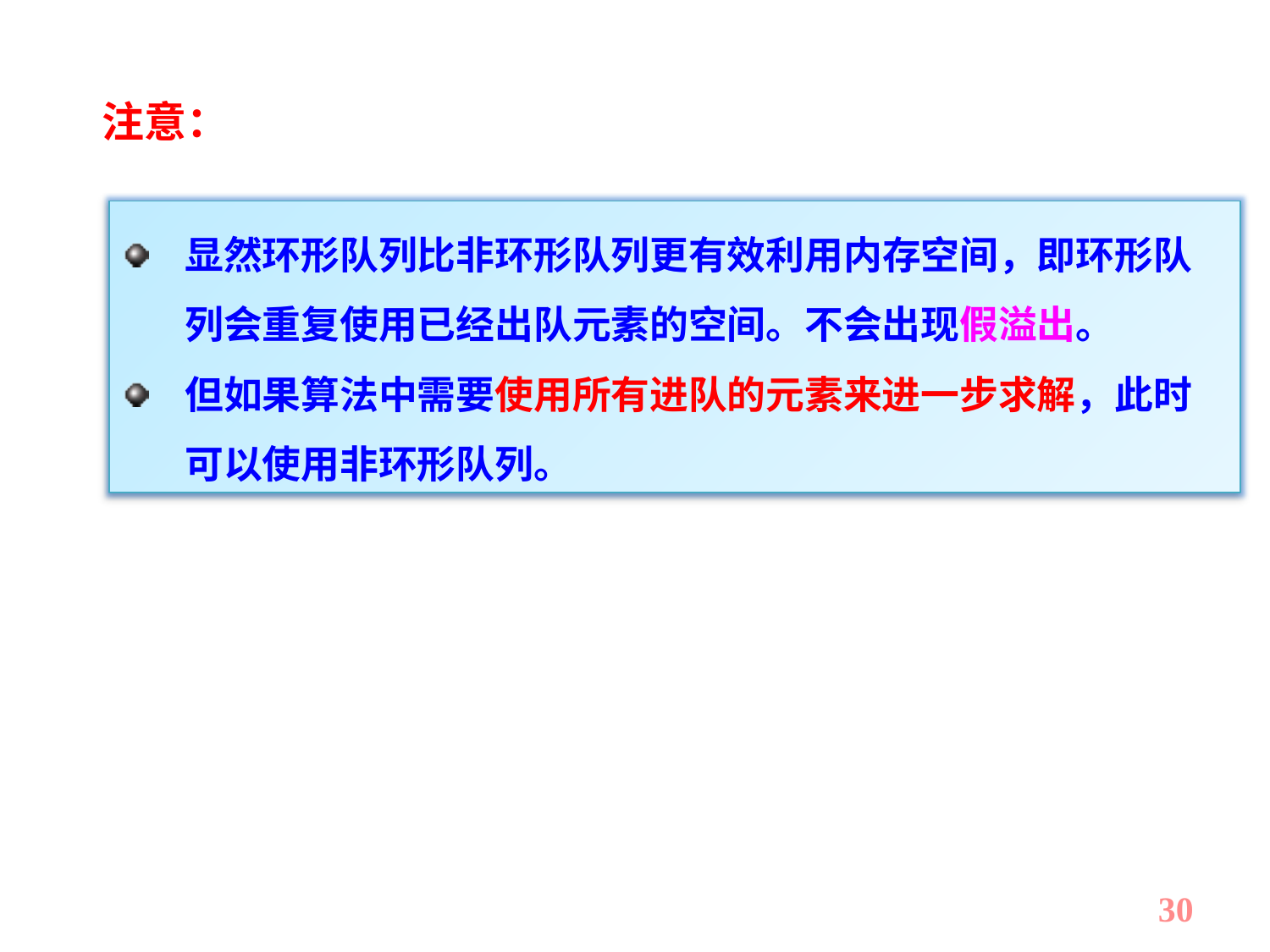

注意：
显然环形队列比非环形队列更有效利用内存空间，即环形队列会重复使用已经出队元素的空间。不会出现假溢出。
但如果算法中需要使用所有进队的元素来进一步求解，此时可以使用非环形队列。
30